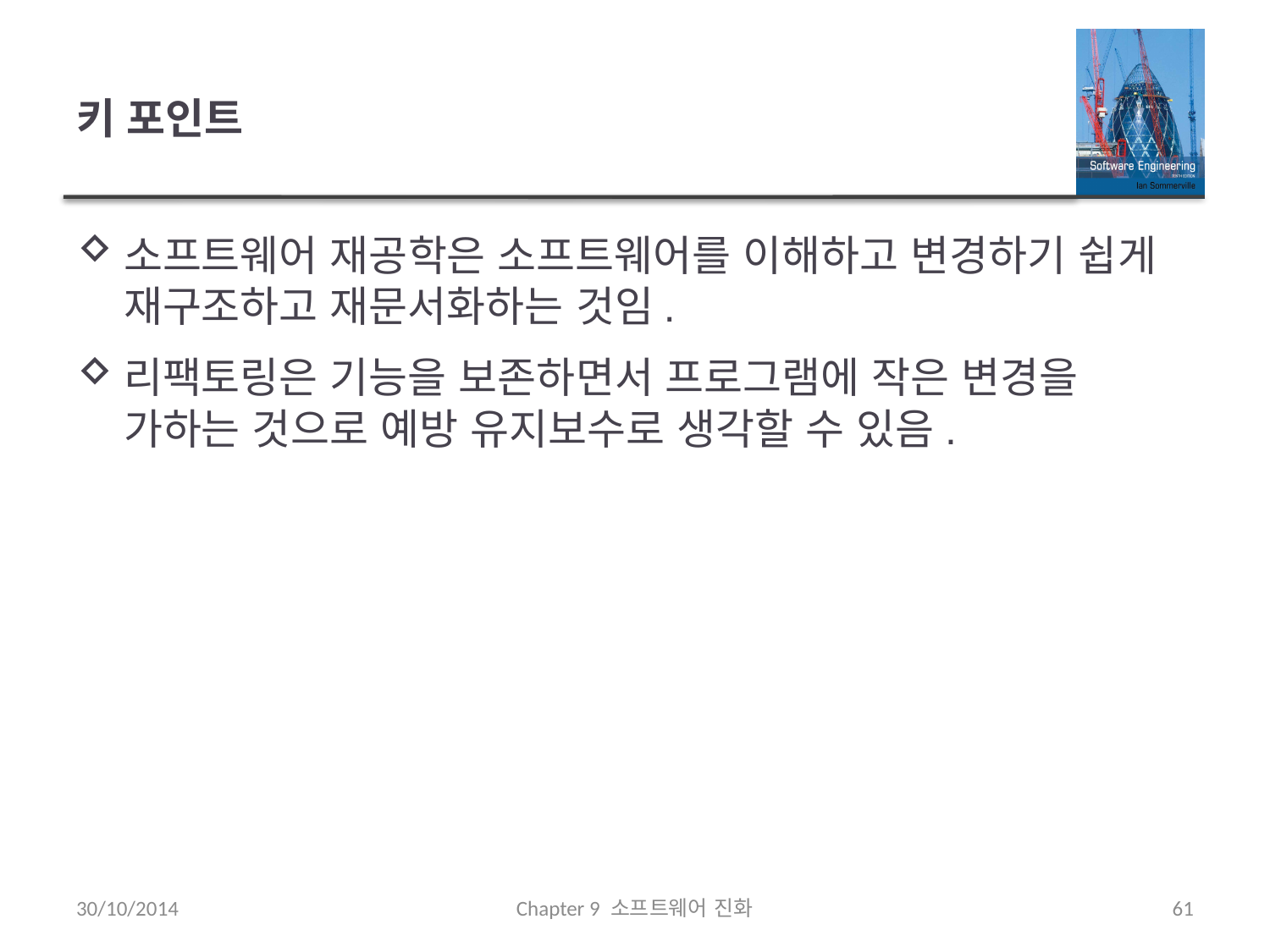

# 키 포인트
소프트웨어 재공학은 소프트웨어를 이해하고 변경하기 쉽게 재구조하고 재문서화하는 것임.
리팩토링은 기능을 보존하면서 프로그램에 작은 변경을 가하는 것으로 예방 유지보수로 생각할 수 있음.
30/10/2014
Chapter 9 소프트웨어 진화
61